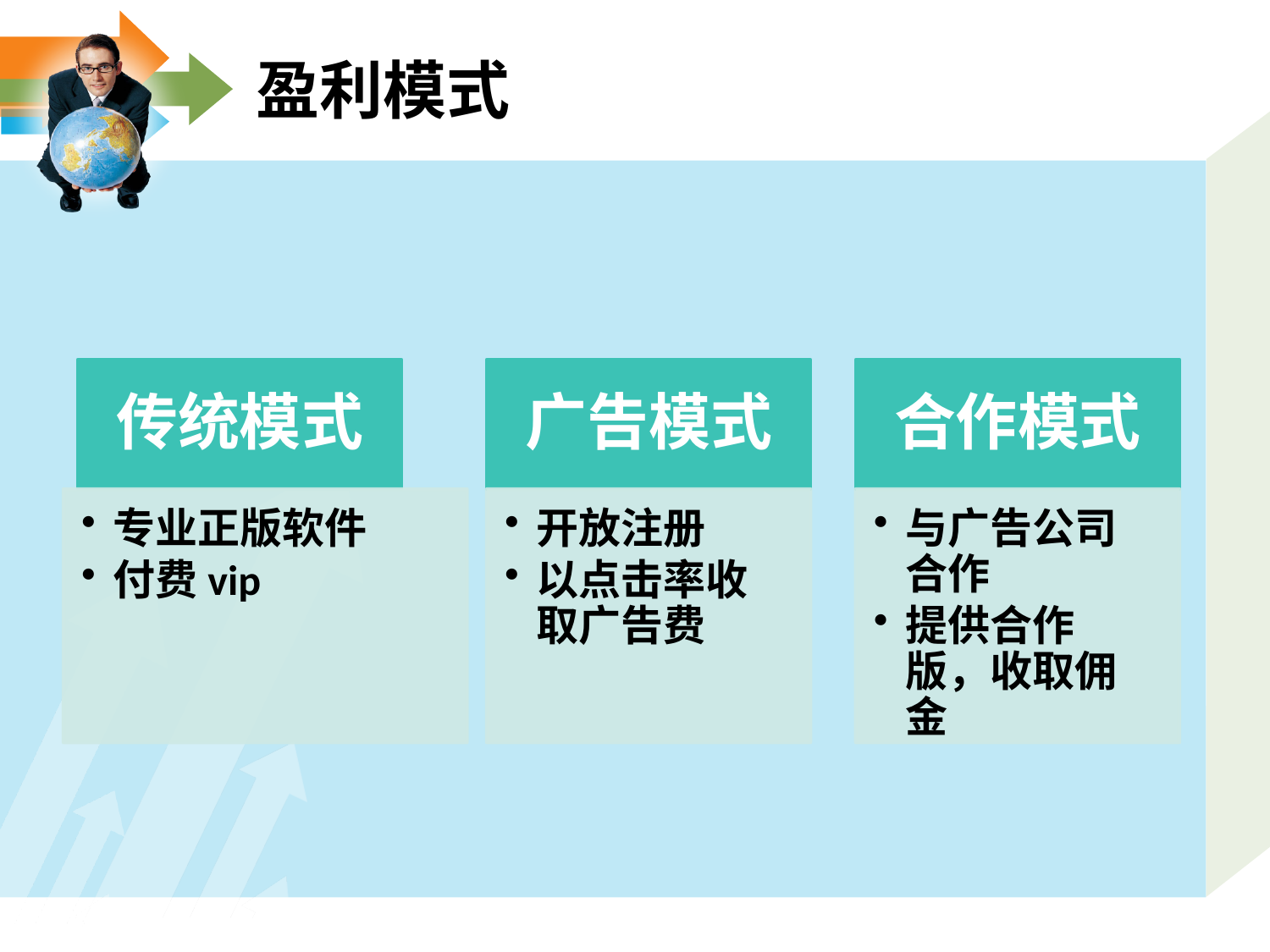

# 盈利模式
传统模式
专业正版软件
付费vip
广告模式
开放注册
以点击率收取广告费
合作模式
与广告公司合作
提供合作版，收取佣金